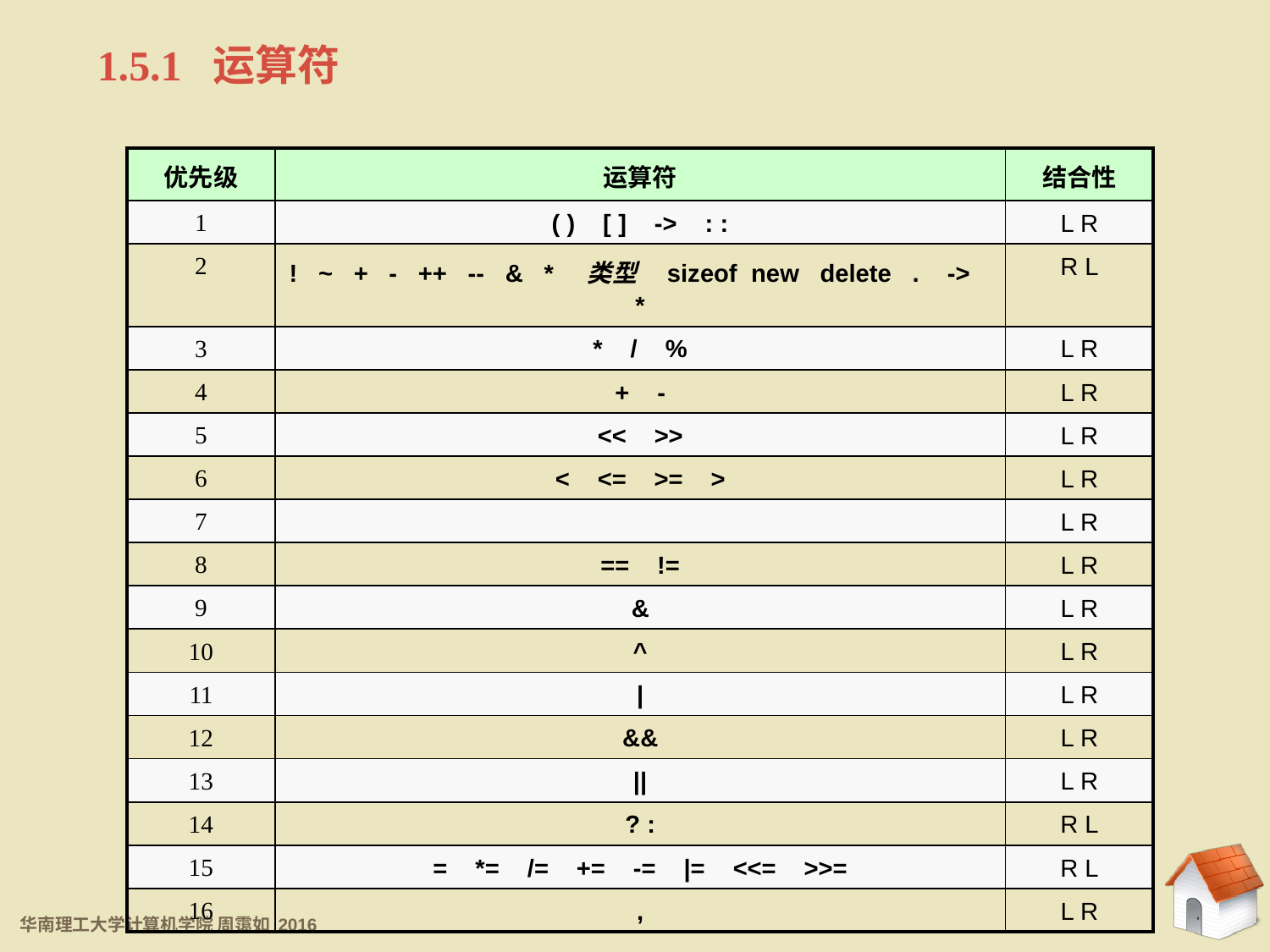

1.5.1  运算符
| 优先级 | 运算符 | 结合性 |
| --- | --- | --- |
| 1 | ( ) [ ] -> : : | L R |
| 2 | ! ~ + - ++ -- & \* 类型 sizeof new delete . -> \* | R L |
| 3 | \* / % | L R |
| 4 | + - | L R |
| 5 | << >> | L R |
| 6 | < <= >= > | L R |
| 7 |  | L R |
| 8 | == != | L R |
| 9 | & | L R |
| 10 | ^ | L R |
| 11 | | | L R |
| 12 | && | L R |
| 13 | || | L R |
| 14 | ? : | R L |
| 15 | = \*= /= += -= |= <<= >>= | R L |
| 16 | , | L R |